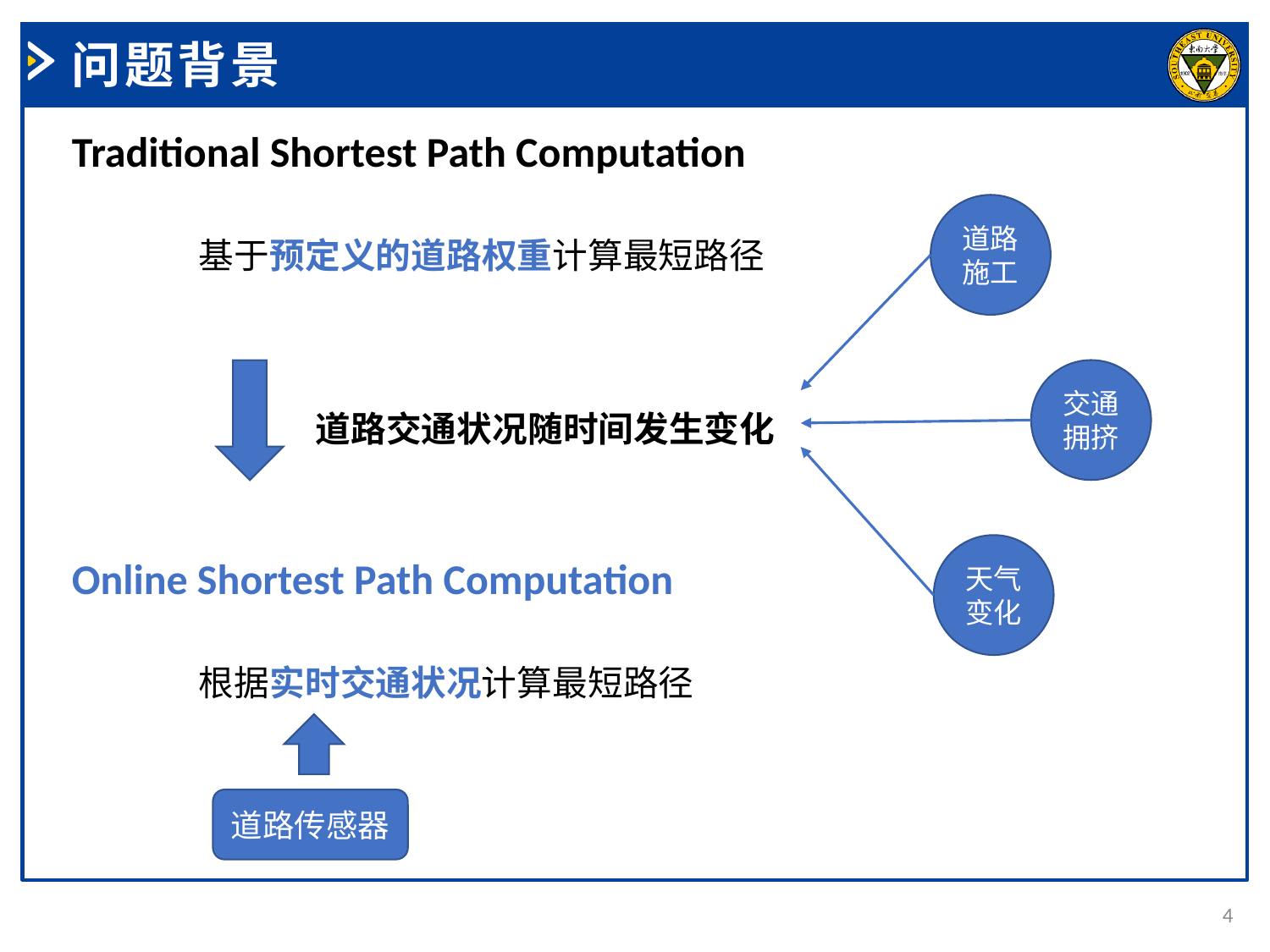

问题背景
Traditional Shortest Path Computation

	基于预定义的道路权重计算最短路径
道路施工

交通拥挤
道路交通状况随时间发生变化
天气变化
Online Shortest Path Computation

	根据实时交通状况计算最短路径

道路传感器
4